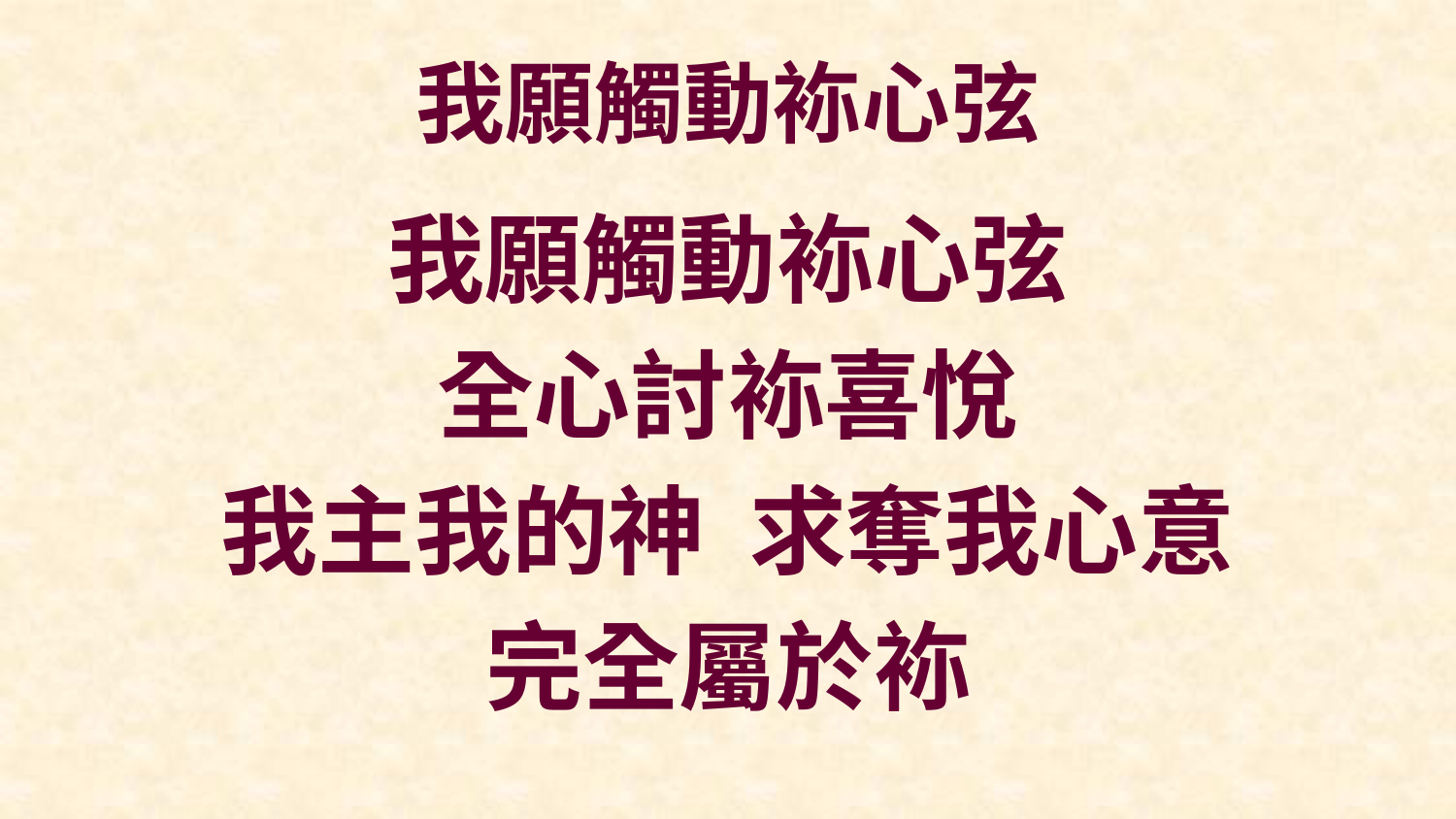

# 我願觸動袮心弦
我願觸動袮心弦
全心討袮喜悅
我主我的神  求奪我心意
完全屬於袮